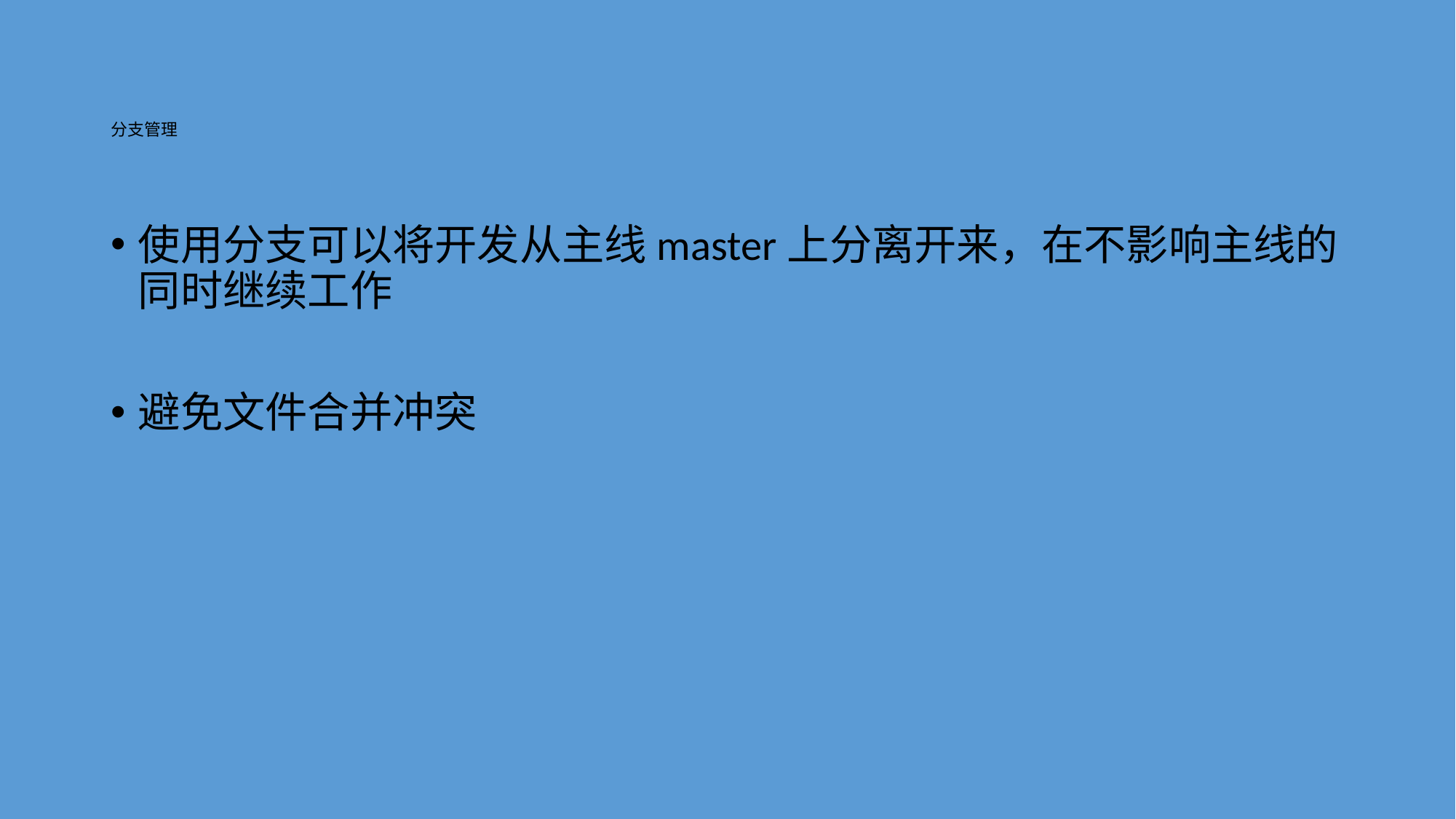

# 分支管理
使用分支可以将开发从主线master上分离开来，在不影响主线的同时继续工作

避免文件合并冲突